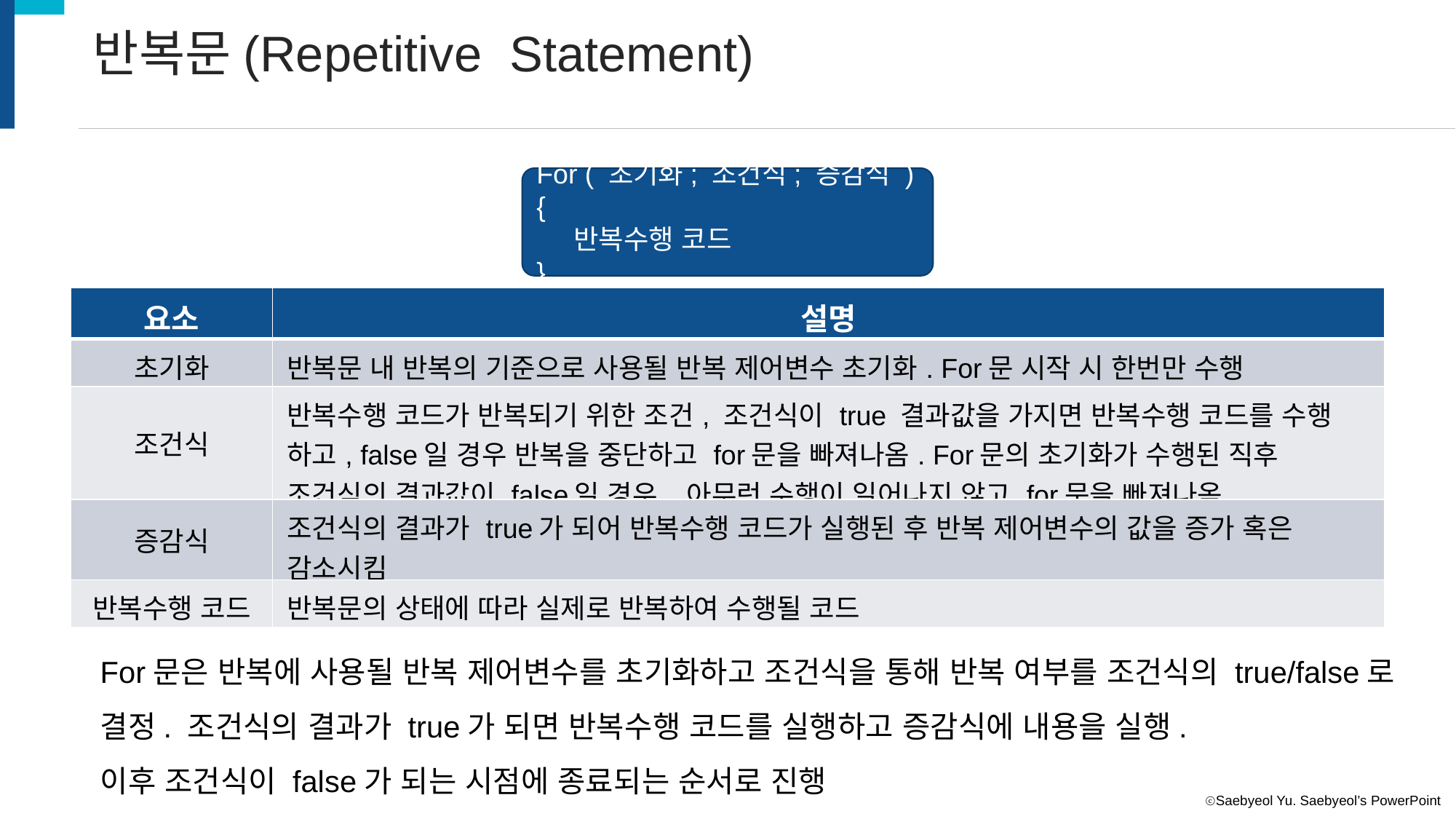

반복문(Repetitive  Statement)
For ( 초기화; 조건식; 증감식 ) {
    반복수행 코드
}
| 요소 | 설명 |
| --- | --- |
| 초기화 | 반복문 내 반복의 기준으로 사용될 반복 제어변수 초기화. For문 시작 시 한번만 수행 |
| 조건식 | 반복수행 코드가 반복되기 위한 조건, 조건식이 true 결과값을 가지면 반복수행 코드를 수행 하고, false일 경우 반복을 중단하고 for문을 빠져나옴. For문의 초기화가 수행된 직후 조건식의 결과값이 false일 경우, 아무런 수행이 일어나지 않고 for문을 빠져나옴 |
| 증감식 | 조건식의 결과가 true가 되어 반복수행 코드가 실행된 후 반복 제어변수의 값을 증가 혹은 감소시킴 |
| 반복수행 코드 | 반복문의 상태에 따라 실제로 반복하여 수행될 코드 |
For문은 반복에 사용될 반복 제어변수를 초기화하고 조건식을 통해 반복 여부를 조건식의 true/false로 결정. 조건식의 결과가 true가 되면 반복수행 코드를 실행하고 증감식에 내용을 실행.
이후 조건식이 false가 되는 시점에 종료되는 순서로 진행